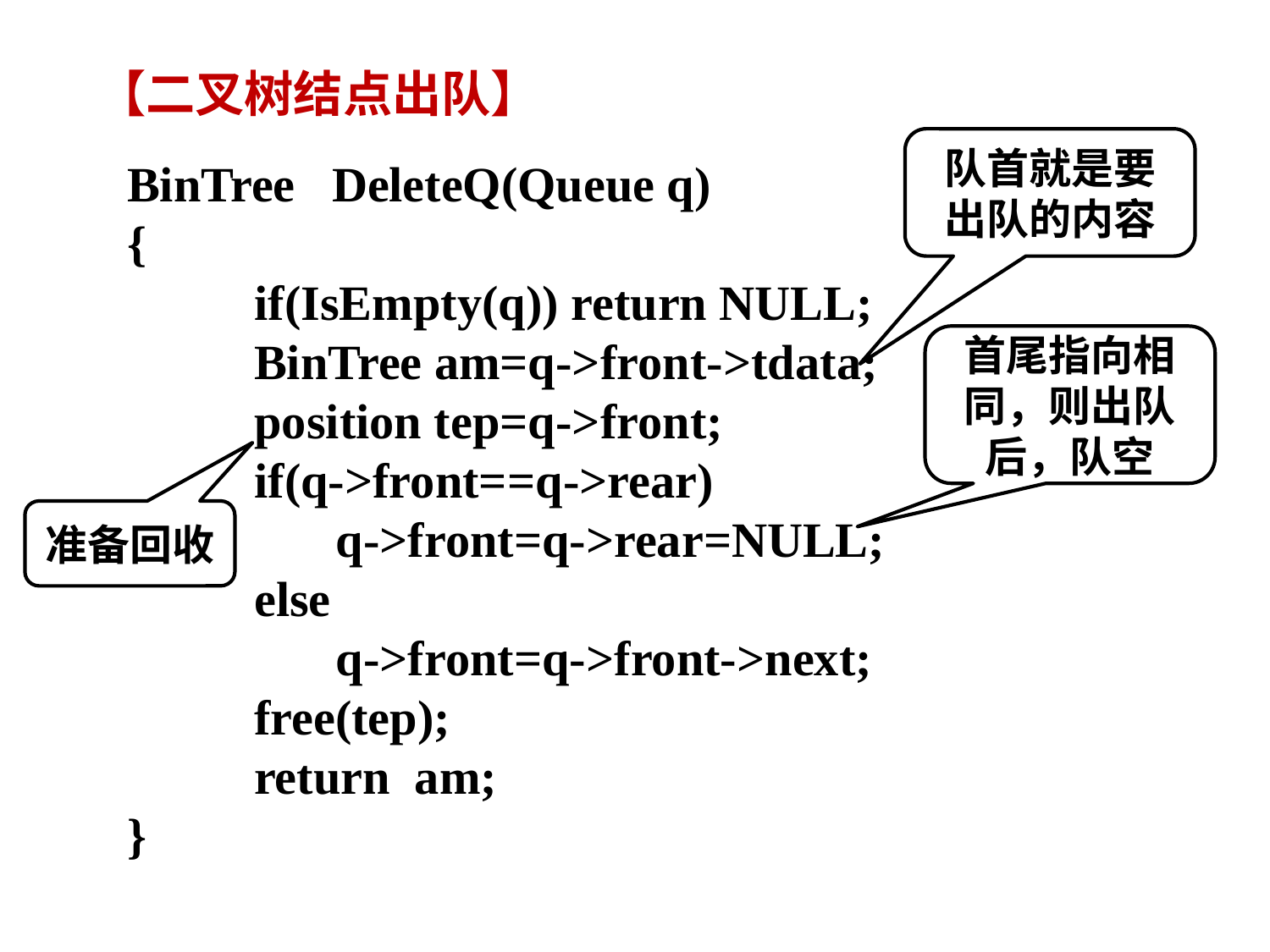

【二叉树结点出队】
队首就是要出队的内容
BinTree   DeleteQ(Queue q)
{
	if(IsEmpty(q)) return NULL;
	BinTree am=q->front->tdata;
	position tep=q->front;
	if(q->front==q->rear)
                 q->front=q->rear=NULL;
	else
                 q->front=q->front->next;
	free(tep);
	return  am;
}
首尾指向相同，则出队后，队空
准备回收